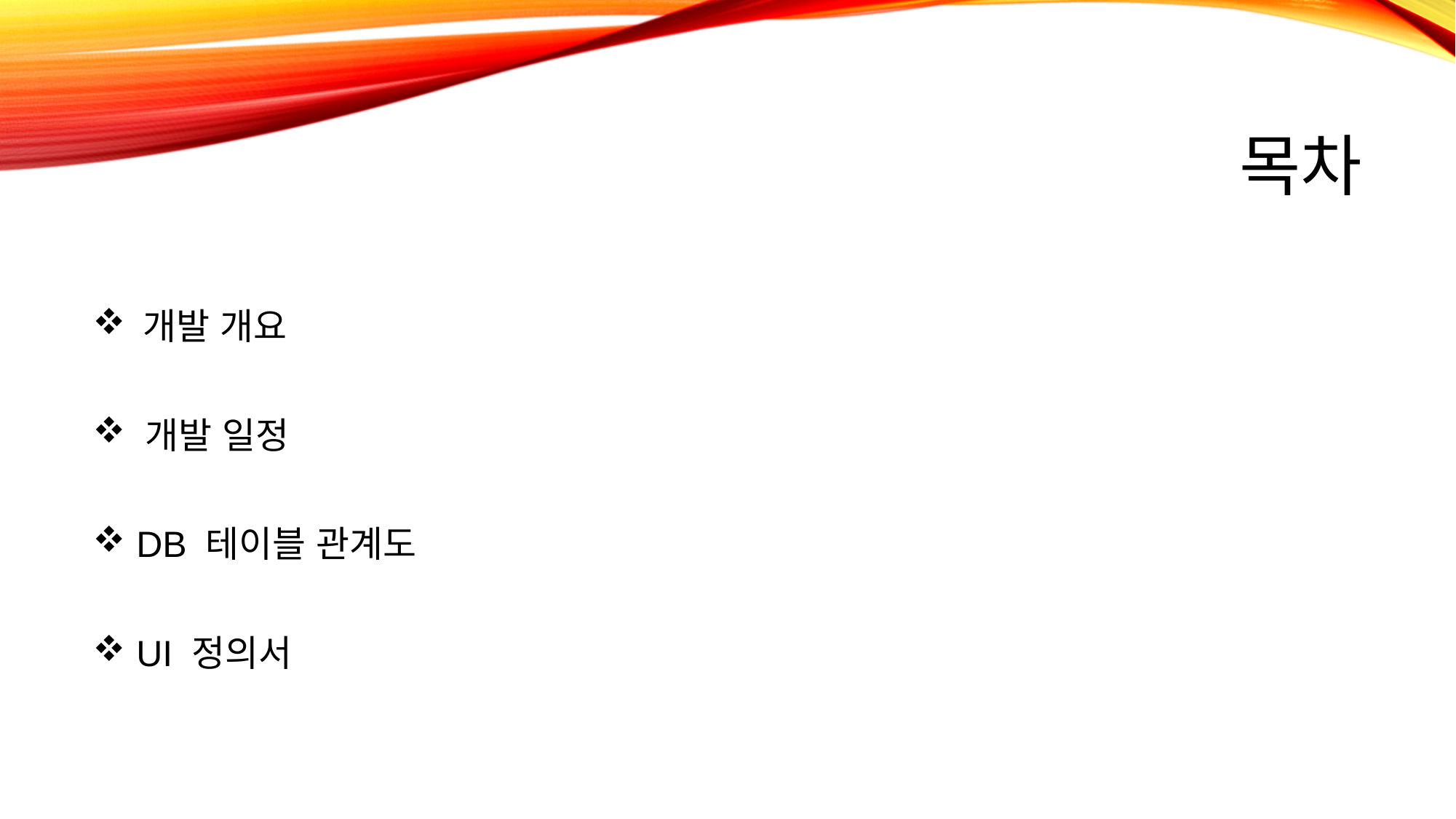

# 목차

 개발 개요

 개발 일정

 DB 테이블 관계도

 UI 정의서